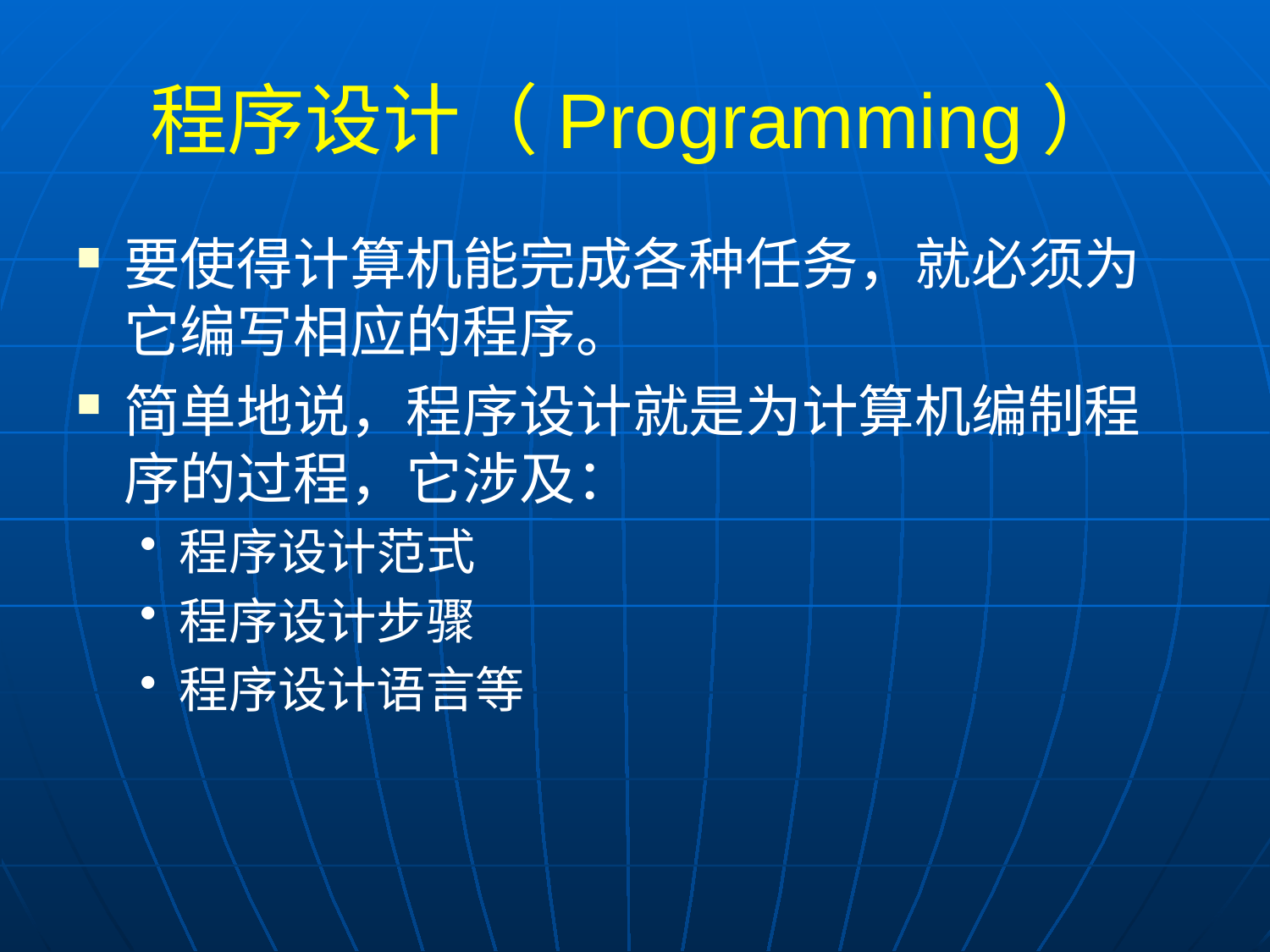

# 程序设计（Programming）
要使得计算机能完成各种任务，就必须为它编写相应的程序。
简单地说，程序设计就是为计算机编制程序的过程，它涉及：
程序设计范式
程序设计步骤
程序设计语言等